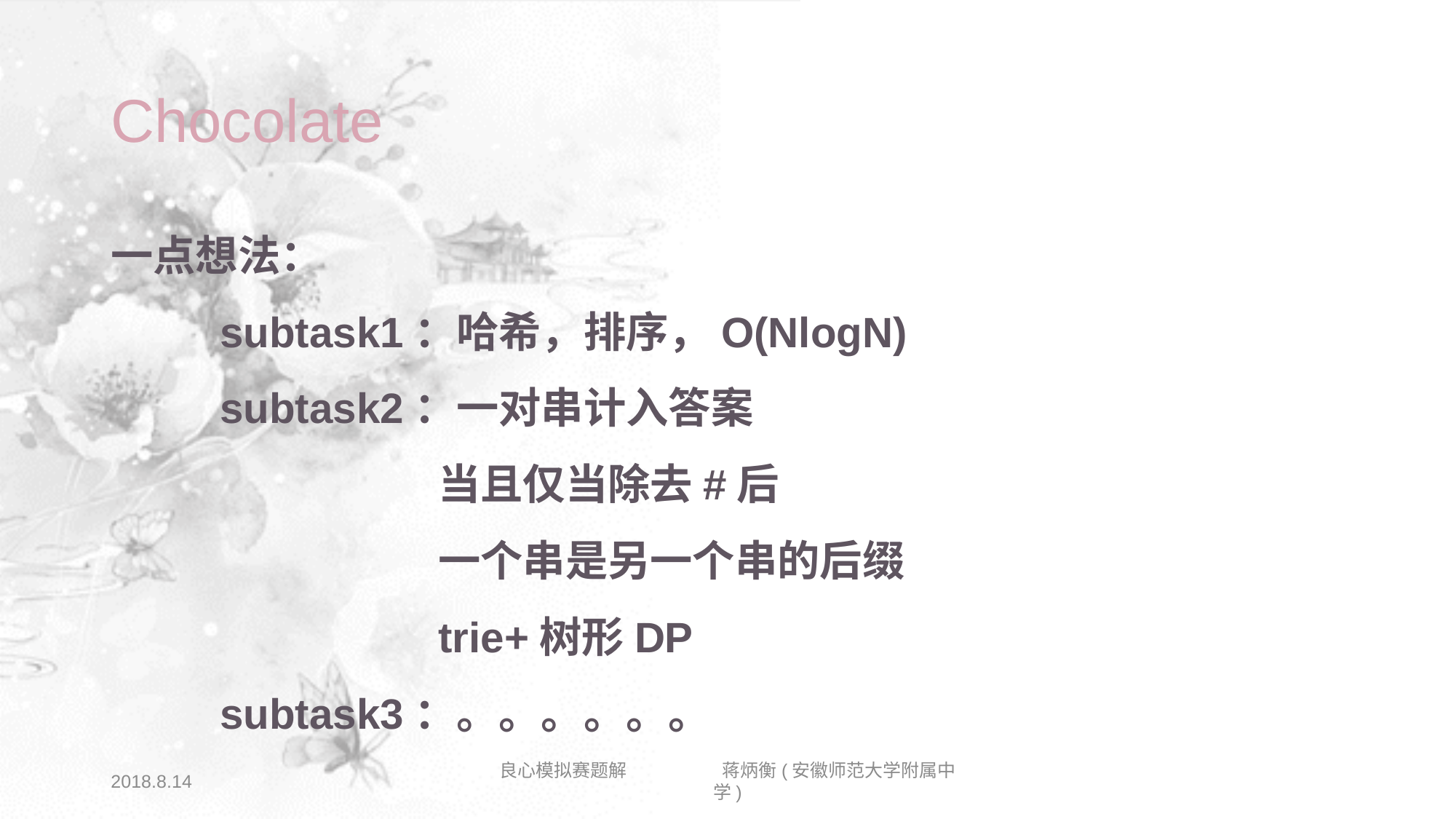

# Chocolate
一点想法：
	subtask1：哈希，排序，O(NlogN)
	subtask2：一对串计入答案
			当且仅当除去#后
			一个串是另一个串的后缀
			trie+树形DP
	subtask3：。。。。。。
2018.8.14
良心模拟赛题解                 蒋炳衡(安徽师范大学附属中学)
21